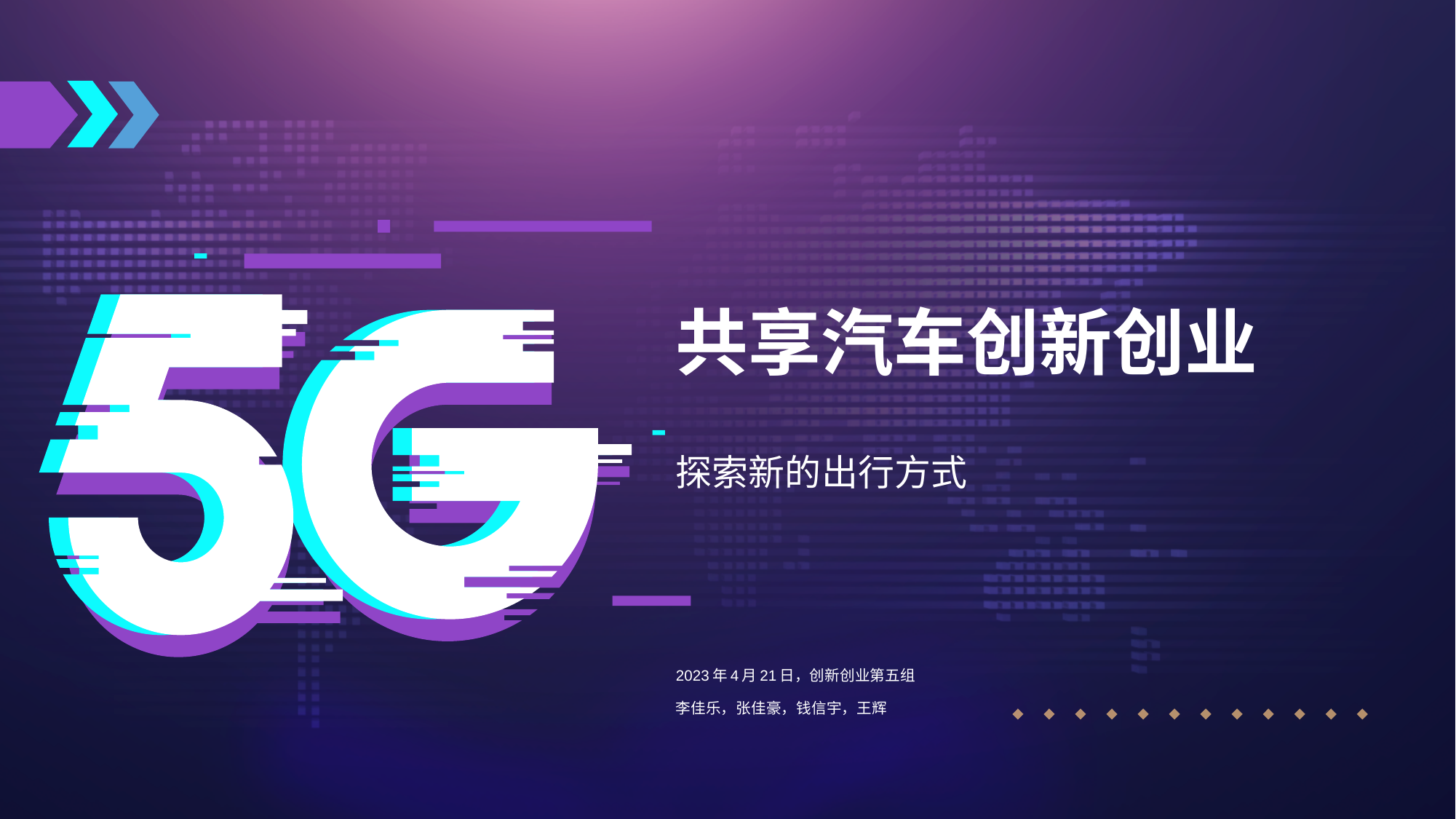

# 共享汽车创新创业
探索新的出行方式
2023年4月21日，创新创业第五组

李佳乐，张佳豪，钱信宇，王辉